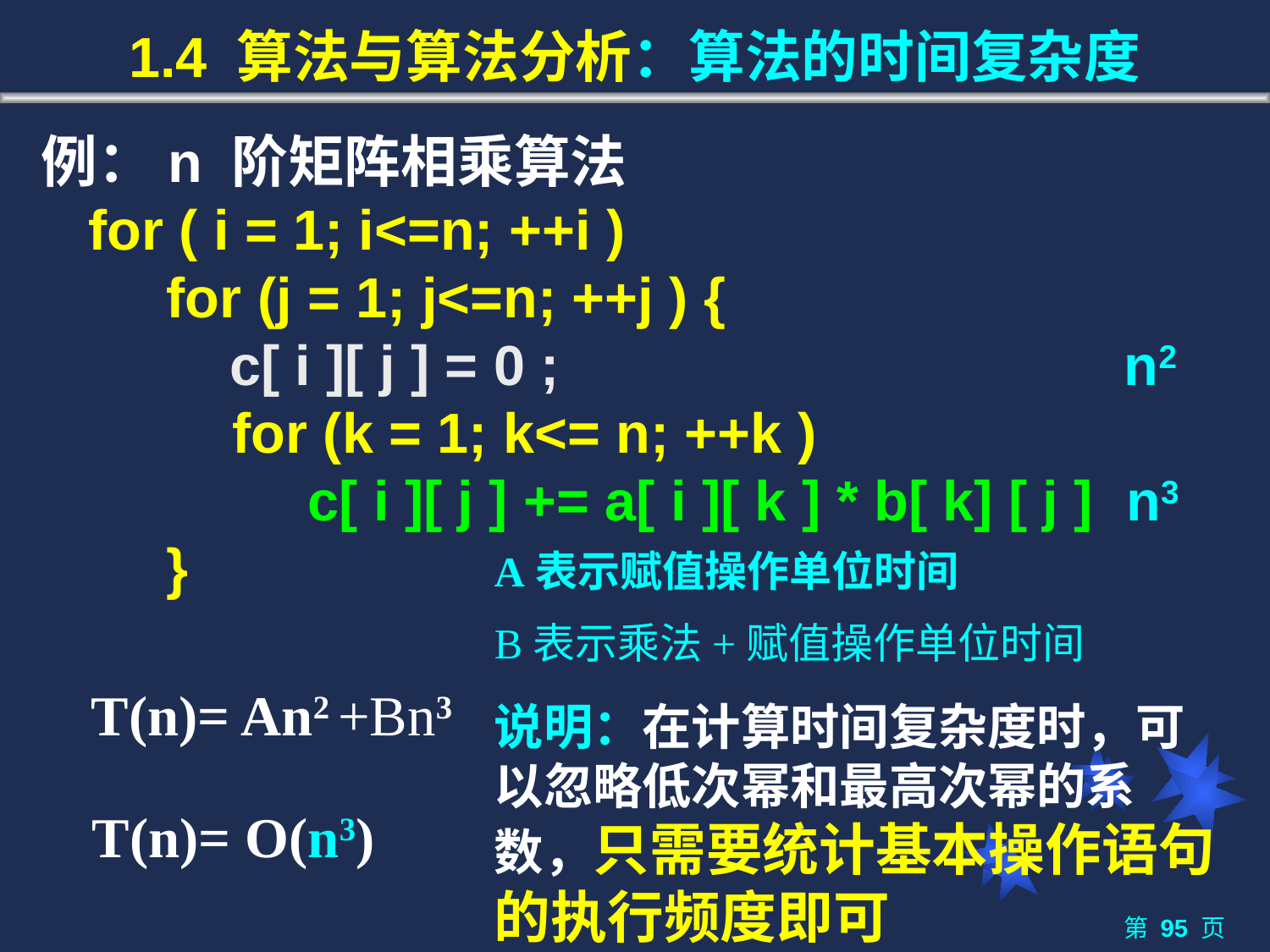

# 1.4 算法与算法分析：算法的时间复杂度
例：n 阶矩阵相乘算法
   for ( i = 1; i<=n; ++i )
        for (j = 1; j<=n; ++j ) {
            c[ i ][ j ] = 0 ;                                    n2
         for (k = 1; k<= n; ++k )
                 c[ i ][ j ] += a[ i ][ k ] * b[ k] [ j ]  n3
        }
A表示赋值操作单位时间
B表示乘法+赋值操作单位时间
说明：在计算时间复杂度时，可以忽略低次幂和最高次幂的系数，只需要统计基本操作语句的执行频度即可
T(n)= An2 +Bn3
T(n)= O(n3)
第 95 页